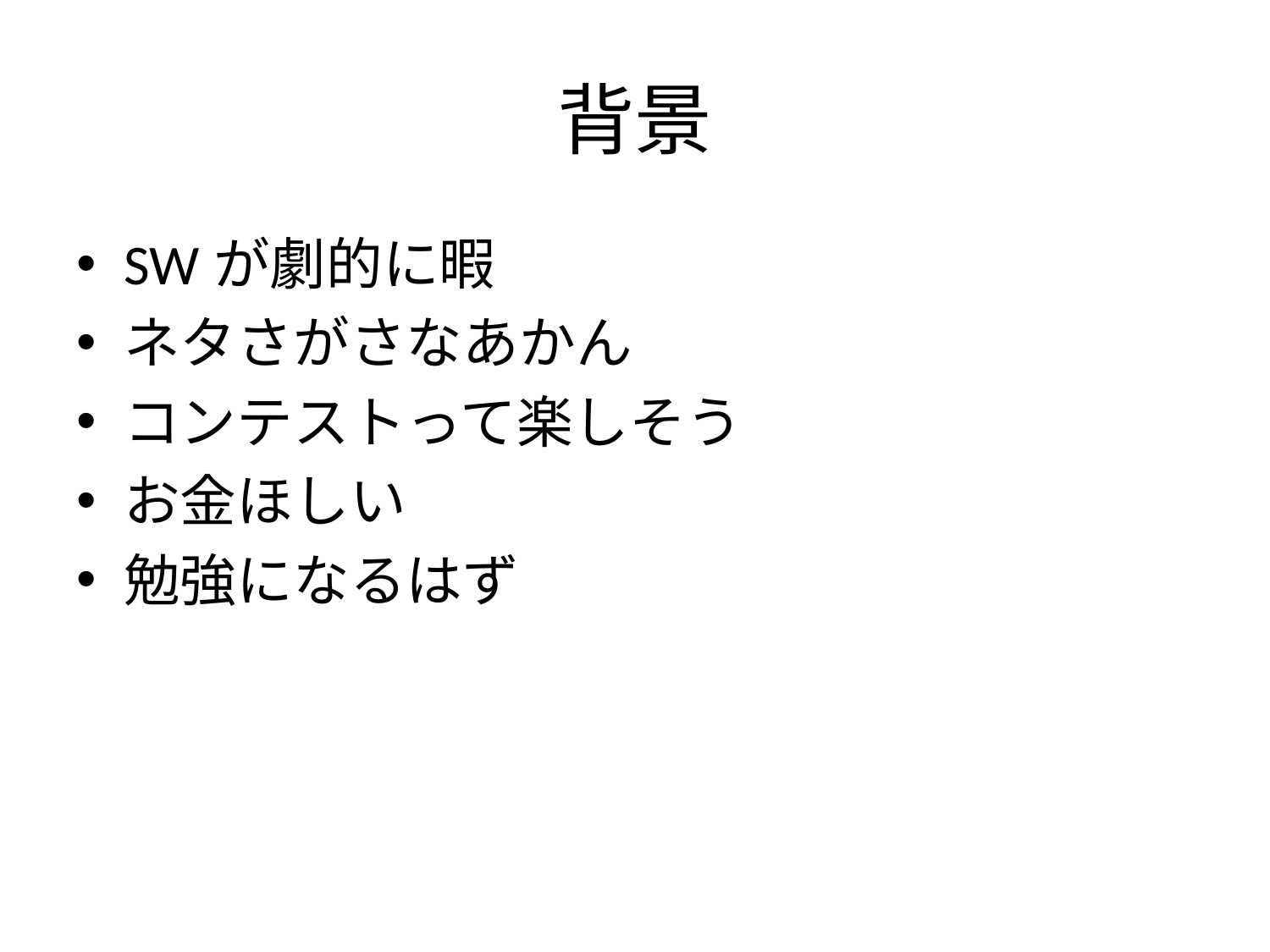

# 背景
SWが劇的に暇
ネタさがさなあかん
コンテストって楽しそう
お金ほしい
勉強になるはず